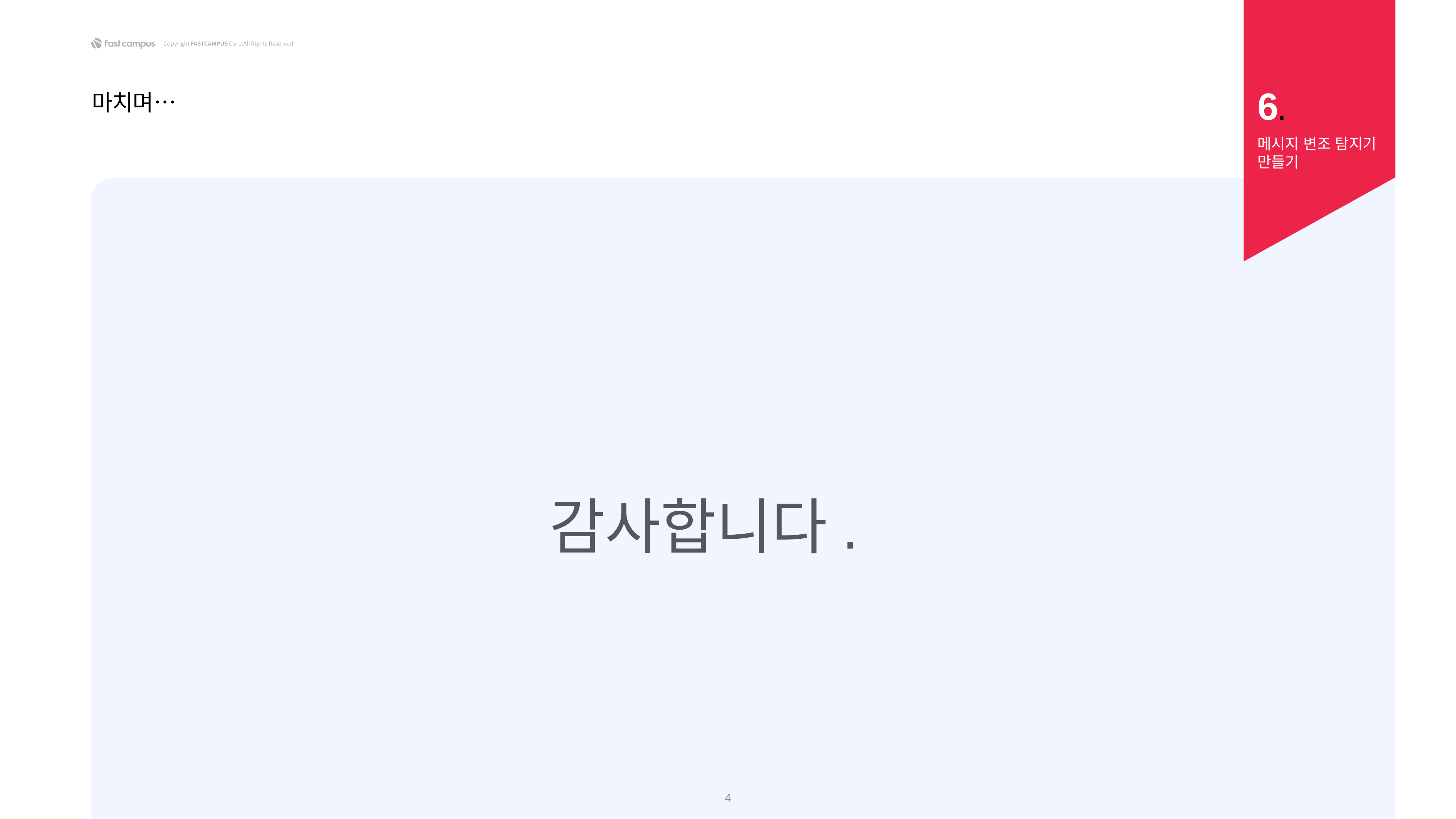

6.
마치며…
메시지 변조 탐지기 만들기
감사합니다.
4